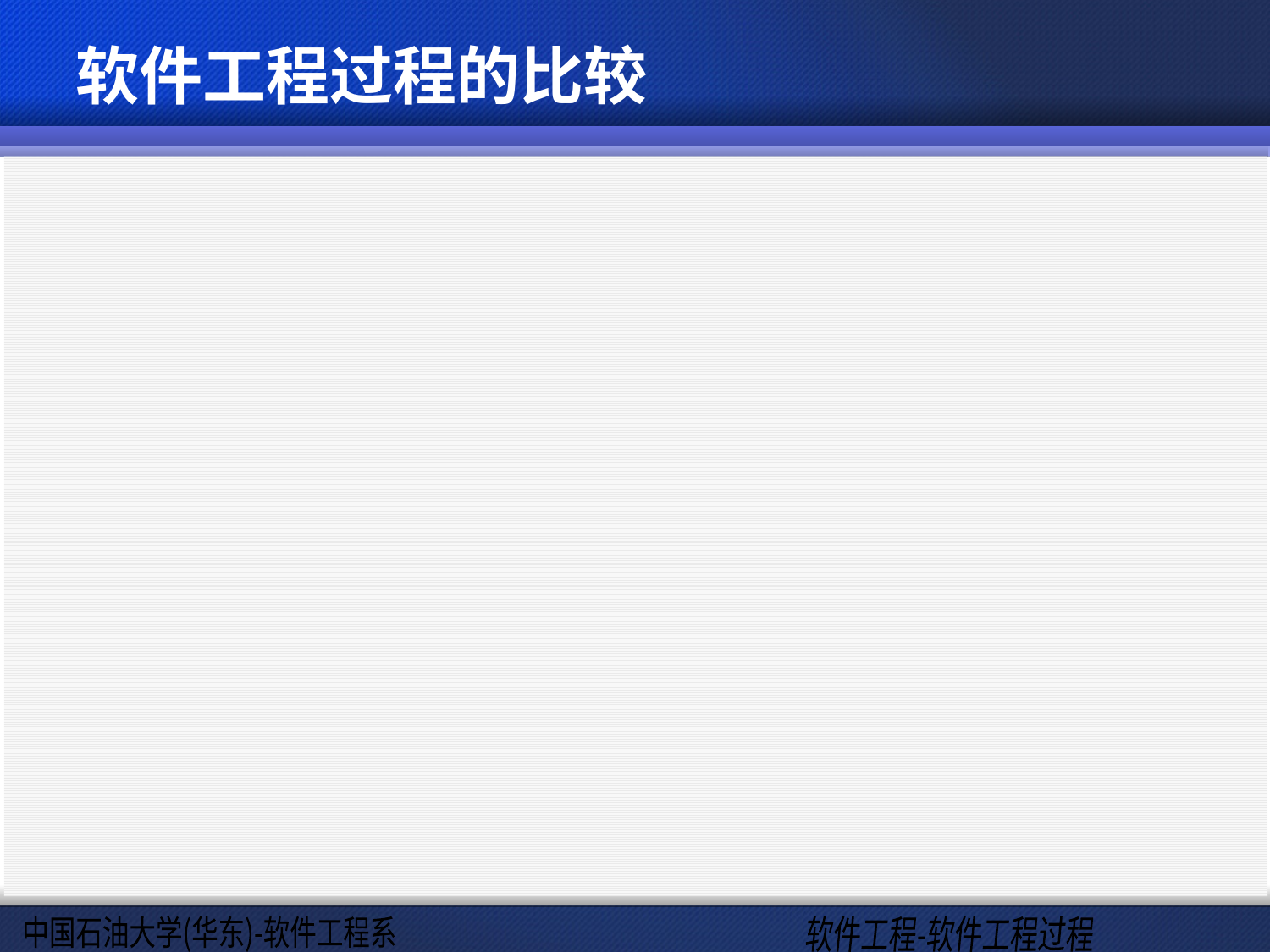

# 软件工程过程的比较
CMM也是一个标准，它要求我们应该做到什么，而没有告诉我们应该如何做
XP告诉我们如何做，但是没有明确的指出，做到以后该如何改进；
ISO9001是工业标准，但是不是软件业的工业标准；
RUP和CMM结合，把RUP的九个工作流和CMM2、3级的KPA结合起来是一种趋势；
UML成为交流的工具